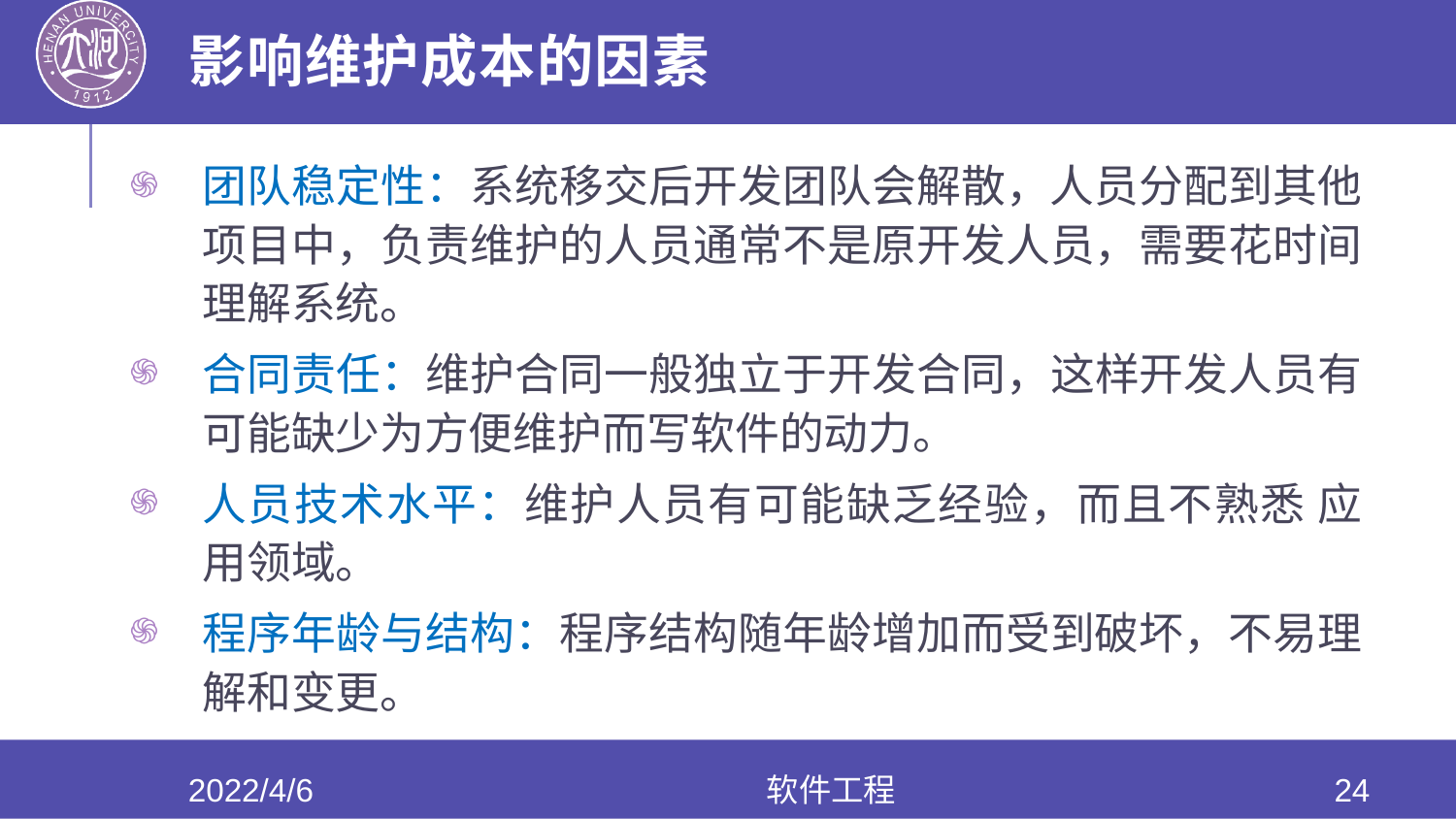

# 影响维护成本的因素
团队稳定性：系统移交后开发团队会解散，人员分配到其他项目中，负责维护的人员通常不是原开发人员，需要花时间理解系统。
合同责任：维护合同一般独立于开发合同，这样开发人员有可能缺少为方便维护而写软件的动力。
人员技术水平：维护人员有可能缺乏经验，而且不熟悉 应用领域。
程序年龄与结构：程序结构随年龄增加而受到破坏，不易理解和变更。
2022/4/6
软件工程
24